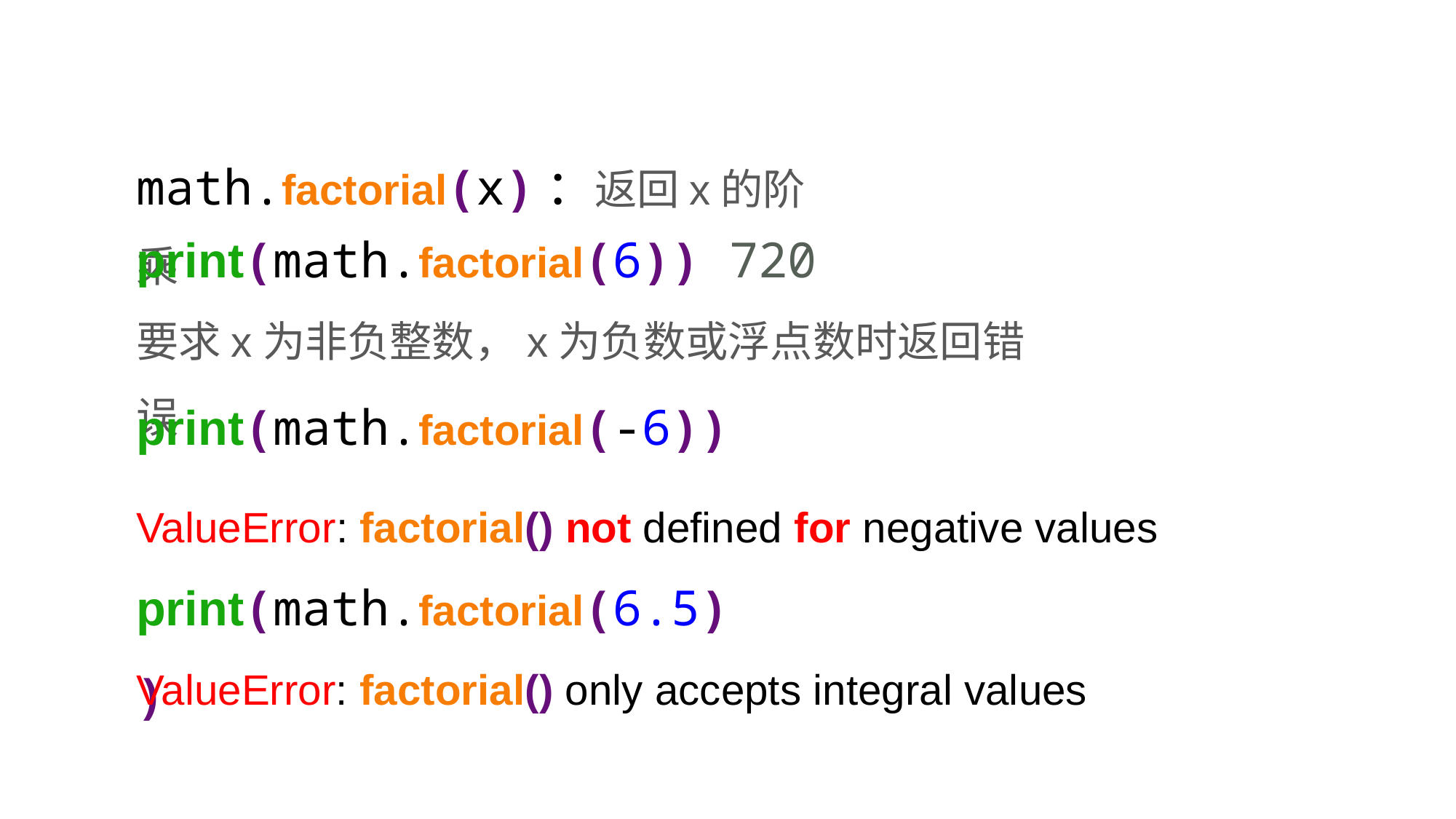

math.factorial(x)：返回x的阶乘
print(math.factorial(6)) 720
要求x为非负整数，x为负数或浮点数时返回错误
print(math.factorial(-6))
ValueError: factorial() not defined for negative values
print(math.factorial(6.5))
ValueError: factorial() only accepts integral values